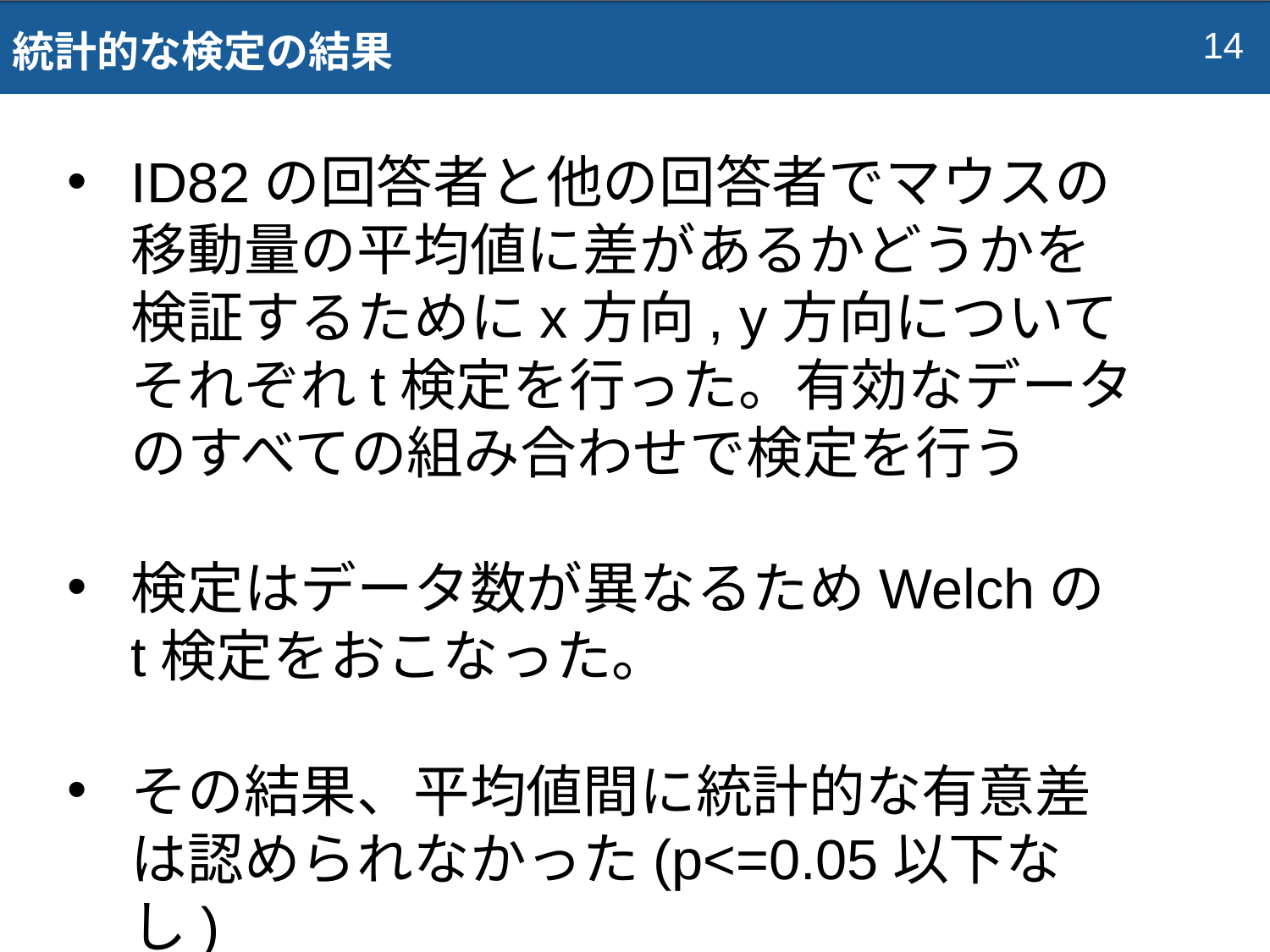

統計的な検定の結果
14
ID82の回答者と他の回答者でマウスの移動量の平均値に差があるかどうかを検証するためにx方向, y方向についてそれぞれt検定を行った。有効なデータのすべての組み合わせで検定を行う

検定はデータ数が異なるためWelchの
t検定をおこなった。

その結果、平均値間に統計的な有意差は認められなかった(p<=0.05以下なし)